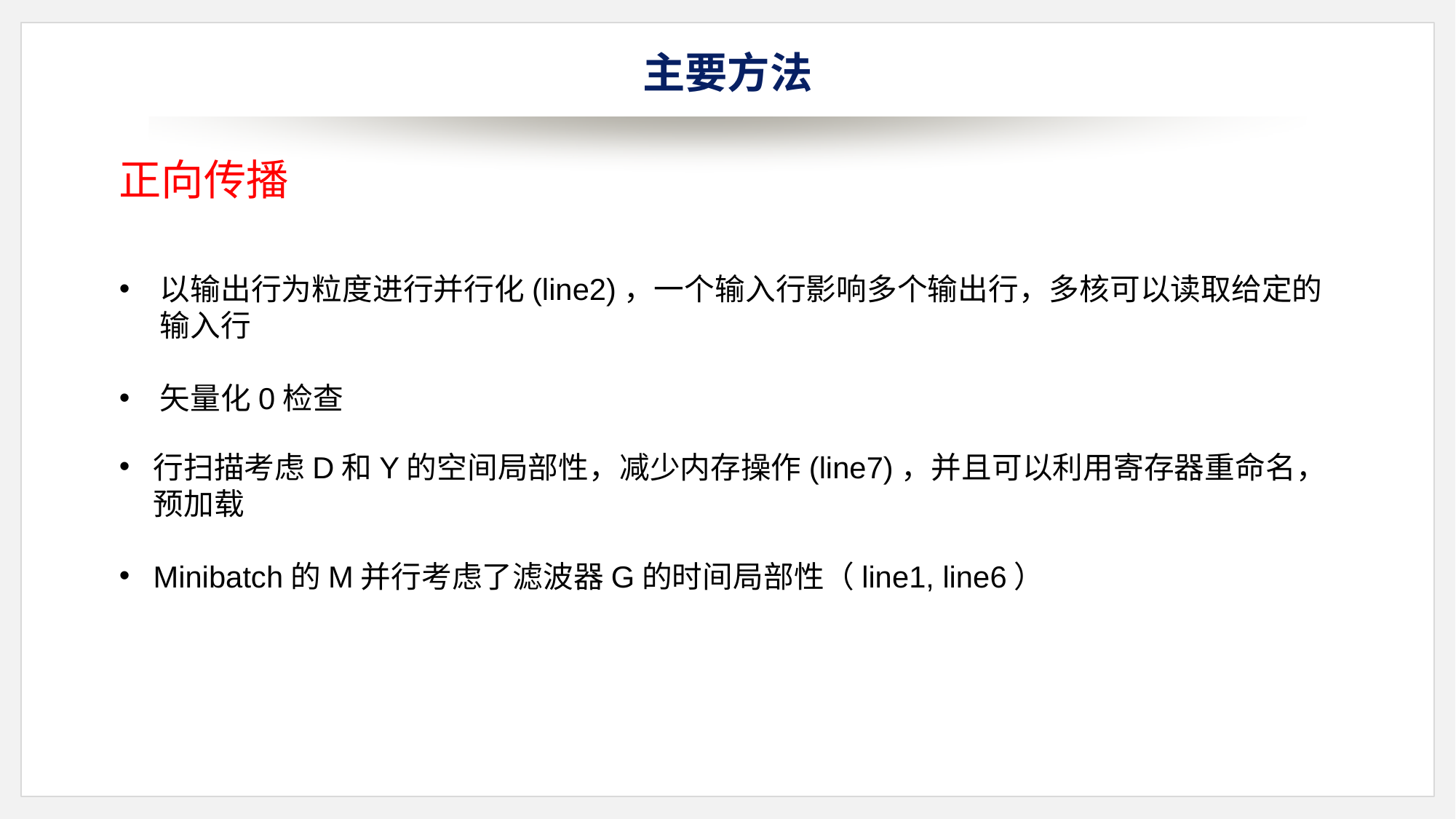

# 主要方法
正向传播

以输出行为粒度进行并行化(line2)，一个输入行影响多个输出行，多核可以读取给定的输入行

矢量化0检查

行扫描考虑D和Y的空间局部性，减少内存操作(line7)，并且可以利用寄存器重命名，预加载

Minibatch的M并行考虑了滤波器G的时间局部性（line1, line6）